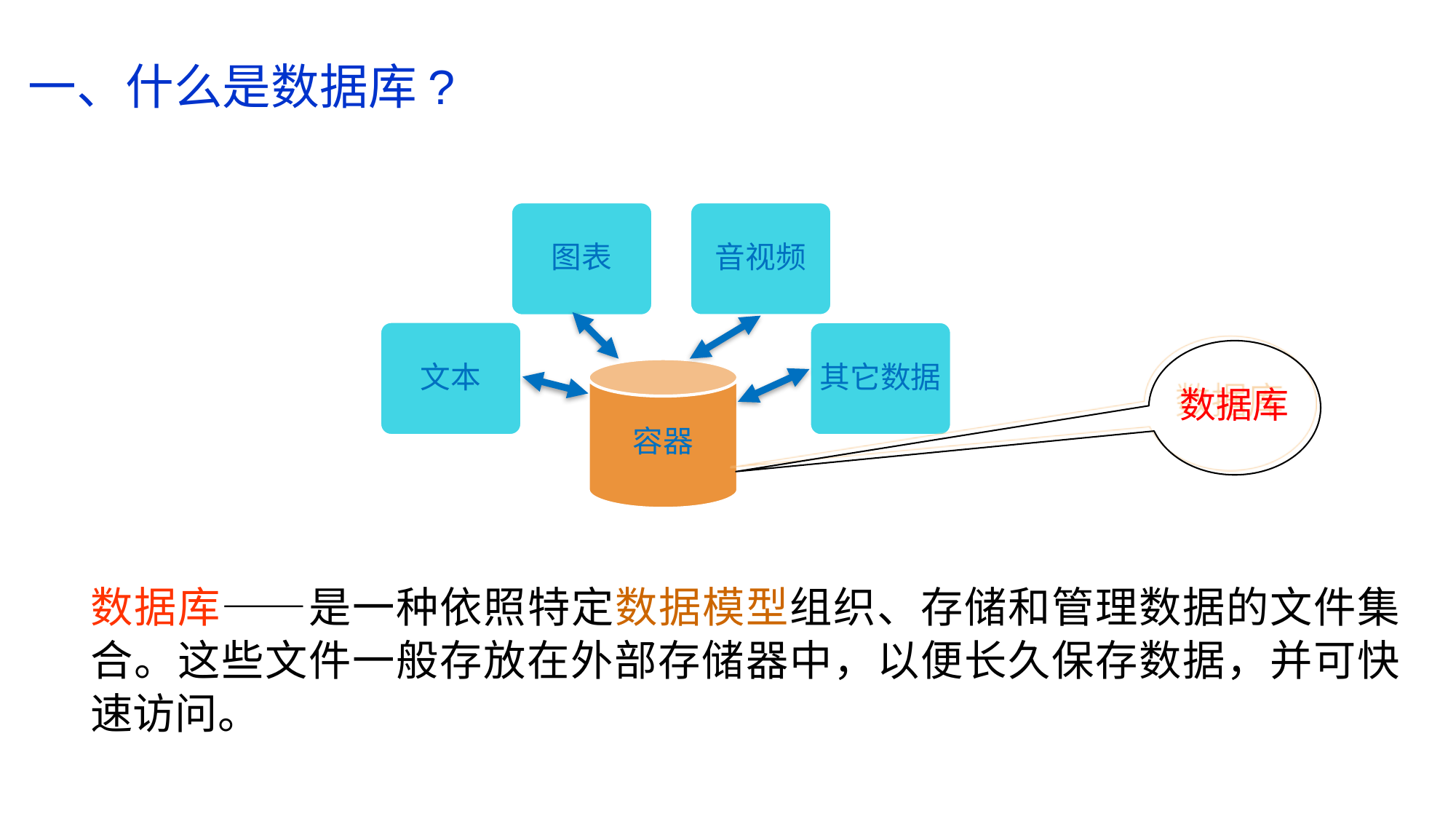

一、什么是数据库?
图表
音视频
文本
其它数据
容器
数据库
数据库——是一种依照特定数据模型组织、存储和管理数据的文件集合。这些文件一般存放在外部存储器中，以便长久保存数据，并可快速访问。